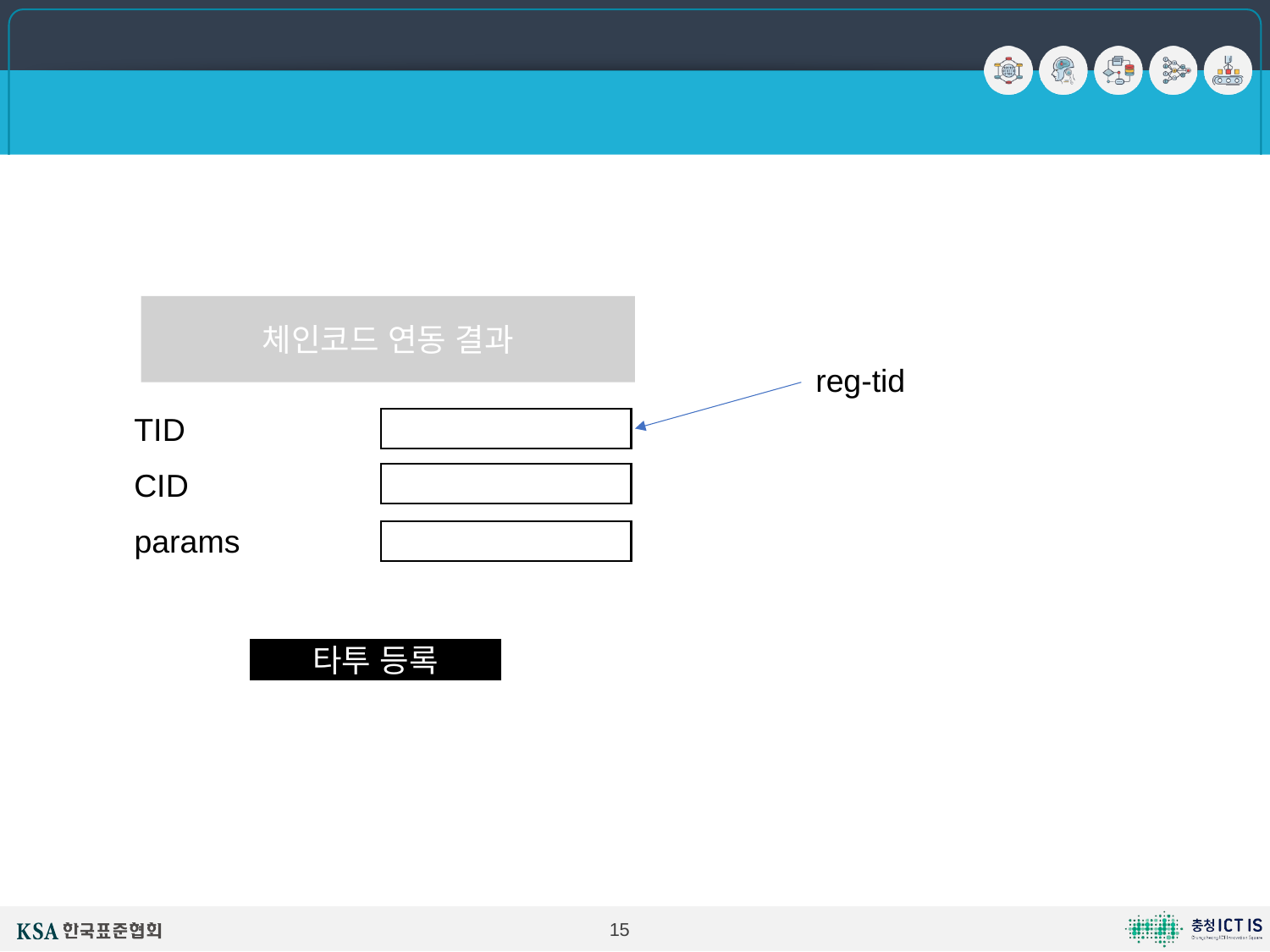

1. 웹프로젝트 템플릿으로 배우는 프로젝트 기획 및 설계
# 각 기능별 상세페이지

체인코드 연동 결과
reg-tid
TID

CID

params

타투 등록